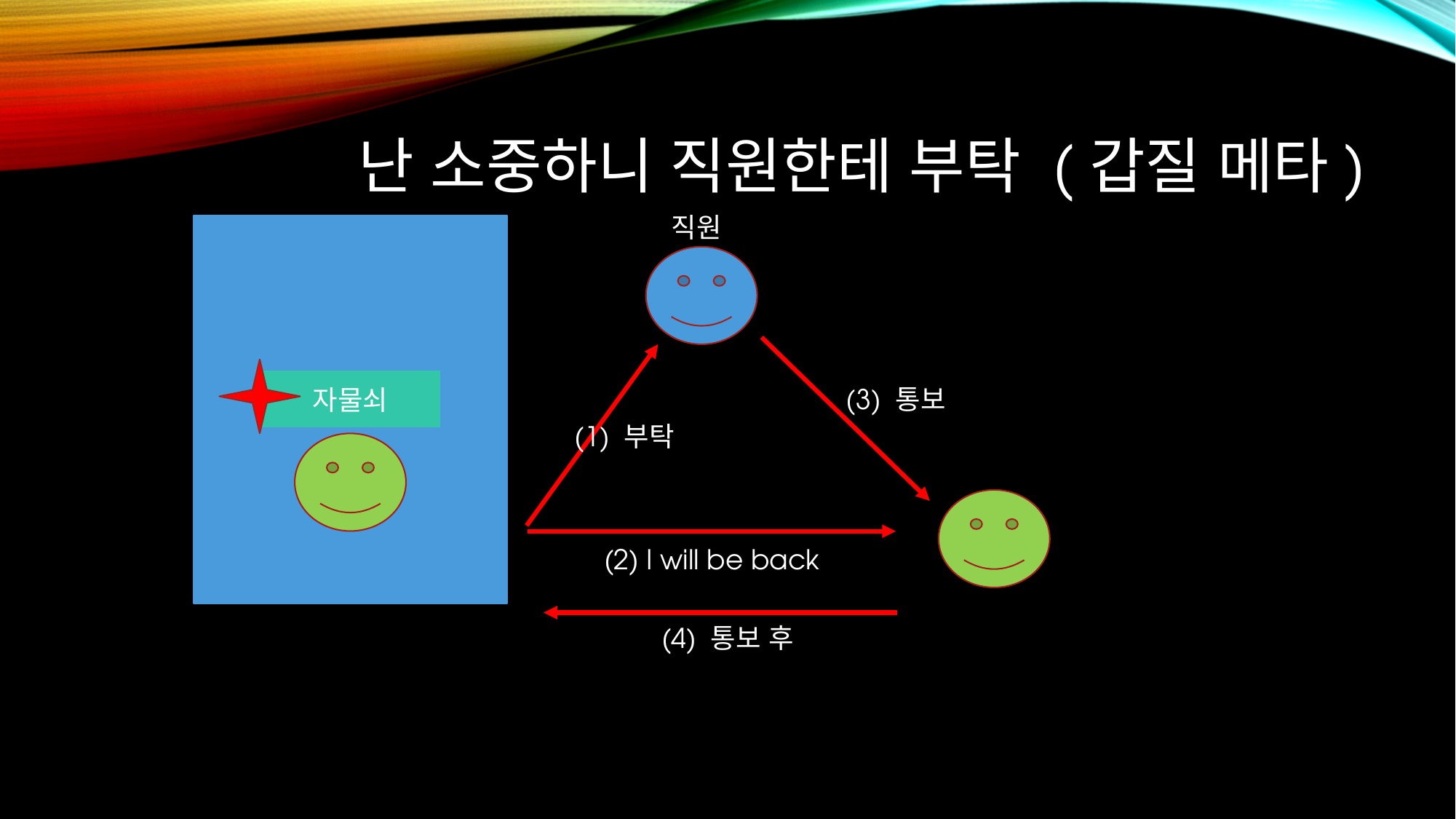

# 난 소중하니 직원한테 부탁 (갑질 메타)
직원

자물쇠
(3) 통보
(1) 부탁

(2) I will be back
(4) 통보 후